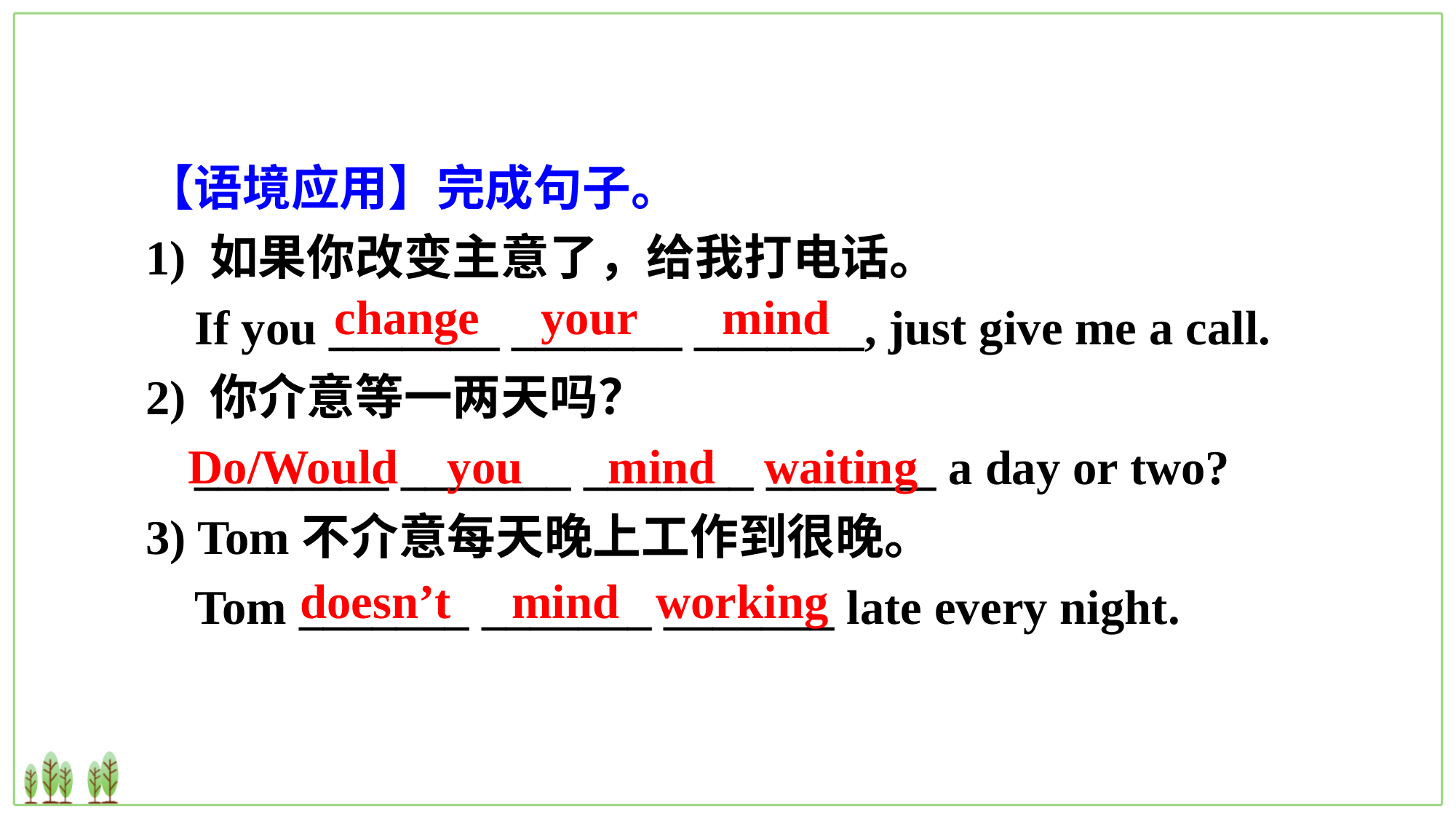

【语境应用】完成句子。
1) 如果你改变主意了，给我打电话。
    If you _______ _______ _______, just give me a call.
2) 你介意等一两天吗？
    ________ _______ _______ _______ a day or two?
3) Tom不介意每天晚上工作到很晚。
    Tom _______ _______ _______ late every night.
change     your       mind
Do/Would    you       mind    waiting
doesn’t     mind   working